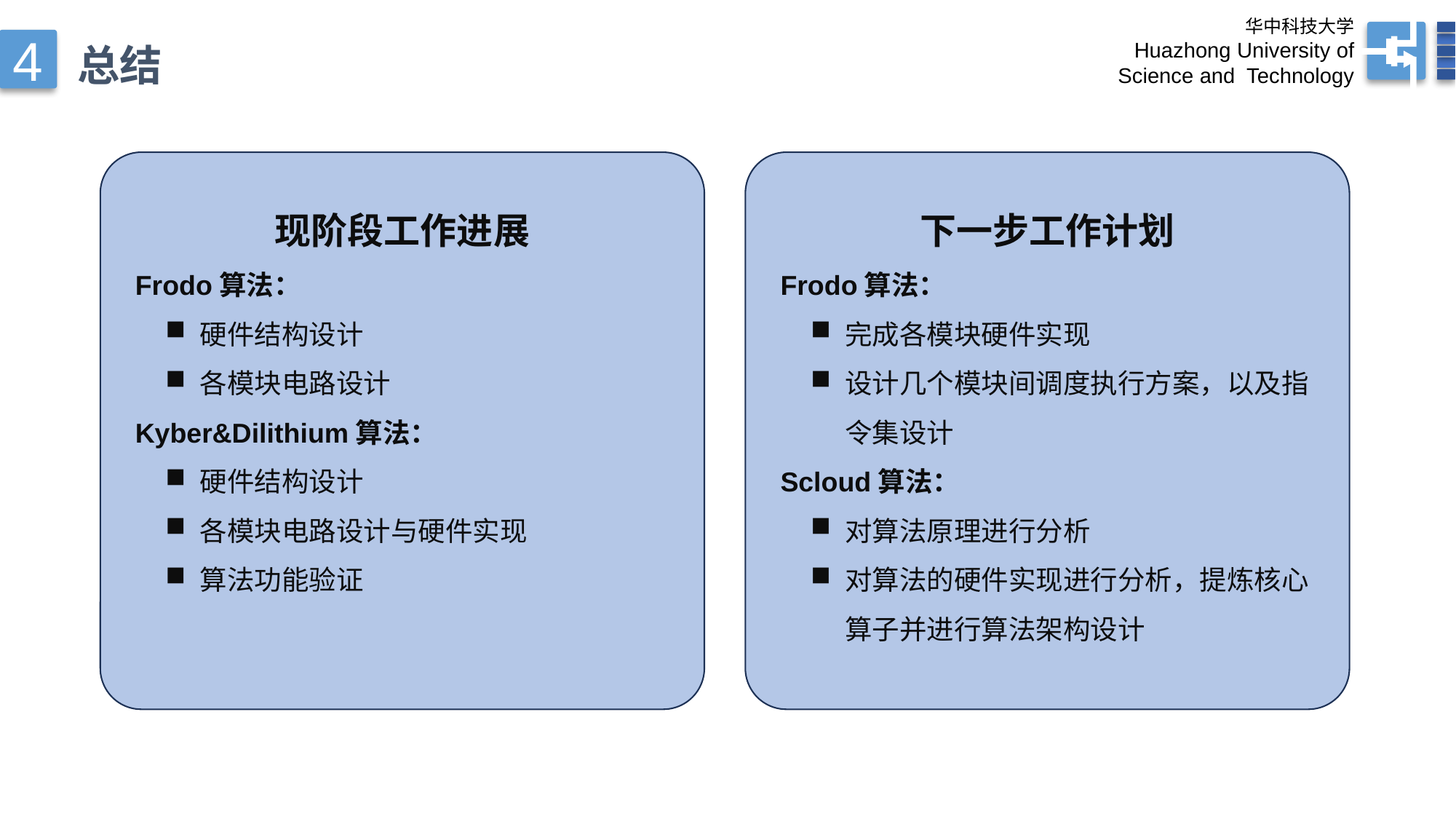

华中科技大学
Huazhong University of
 Science and  Technology

4
总结

现阶段工作进展
Frodo算法：
硬件结构设计
各模块电路设计
Kyber&Dilithium算法：
硬件结构设计
各模块电路设计与硬件实现
算法功能验证

下一步工作计划
Frodo算法：
完成各模块硬件实现
设计几个模块间调度执行方案，以及指令集设计
Scloud算法：
对算法原理进行分析
对算法的硬件实现进行分析，提炼核心算子并进行算法架构设计